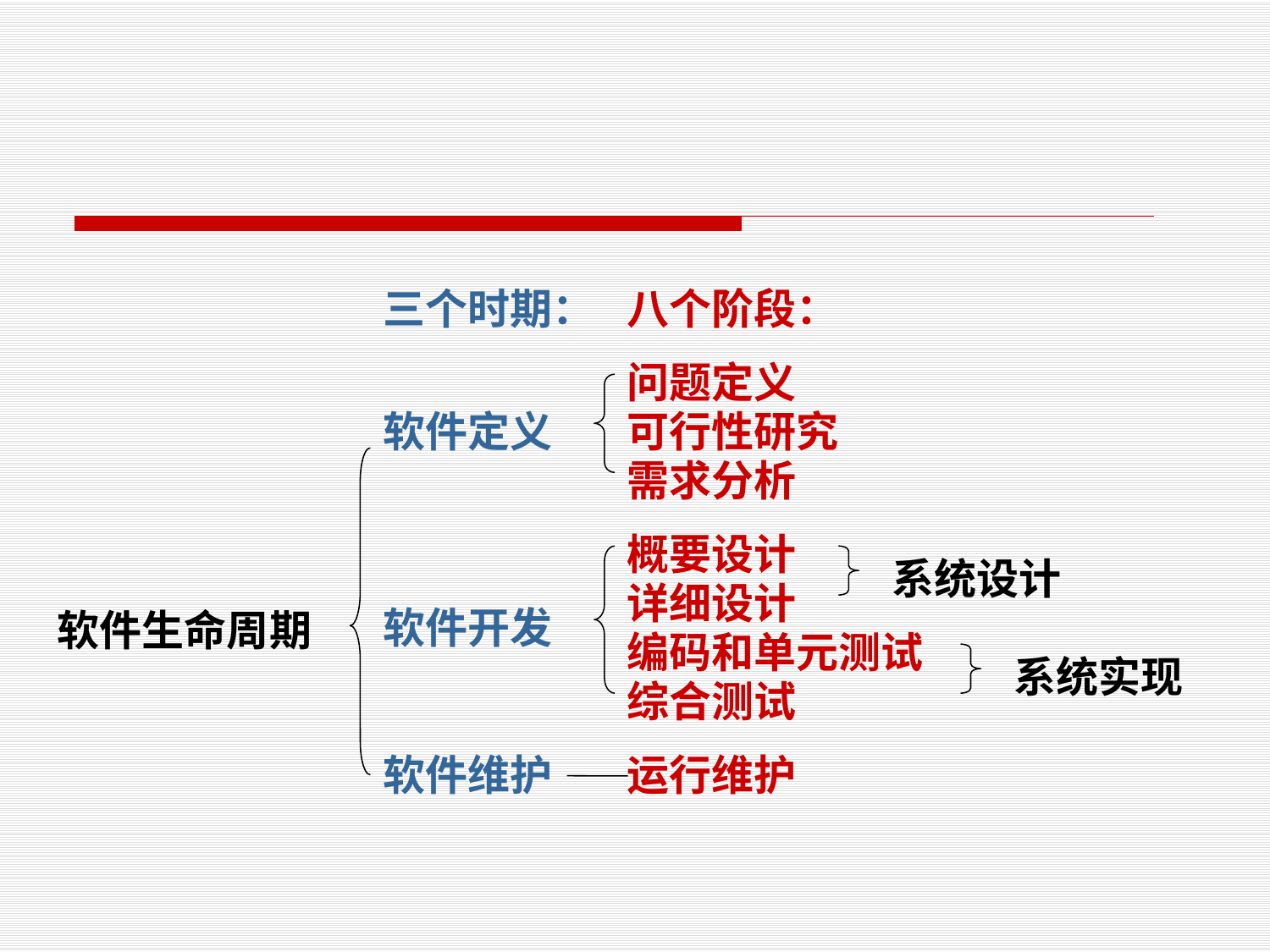

#

三个时期：
八个阶段：
问题定义

软件定义
可行性研究

需求分析
概要设计

系统设计
详细设计
软件开发
软件生命周期
编码和单元测试

系统实现
综合测试
软件维护
运行维护